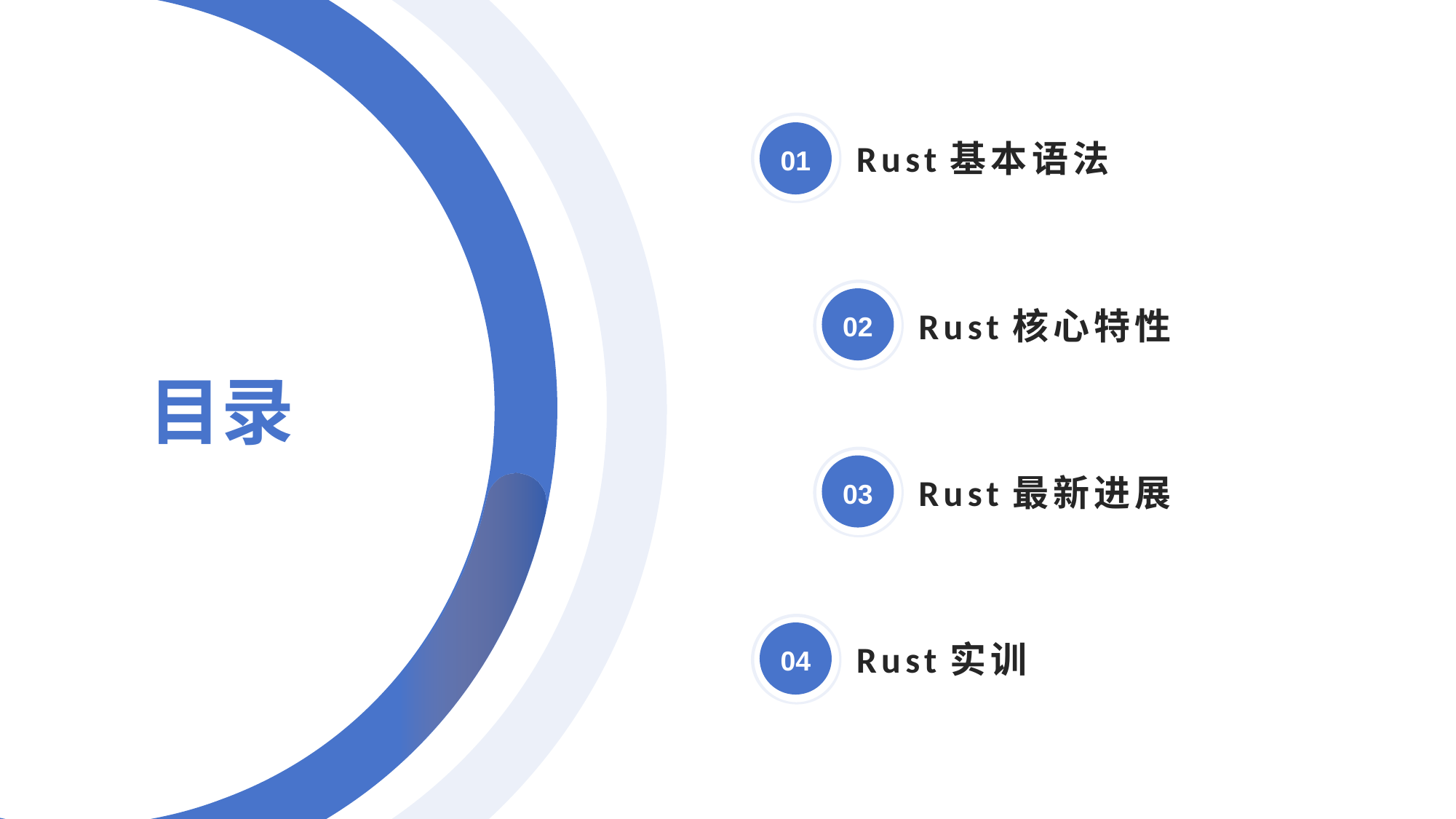

01
Rust基本语法

02
Rust核心特性
# 目录

03
Rust最新进展

04
Rust实训